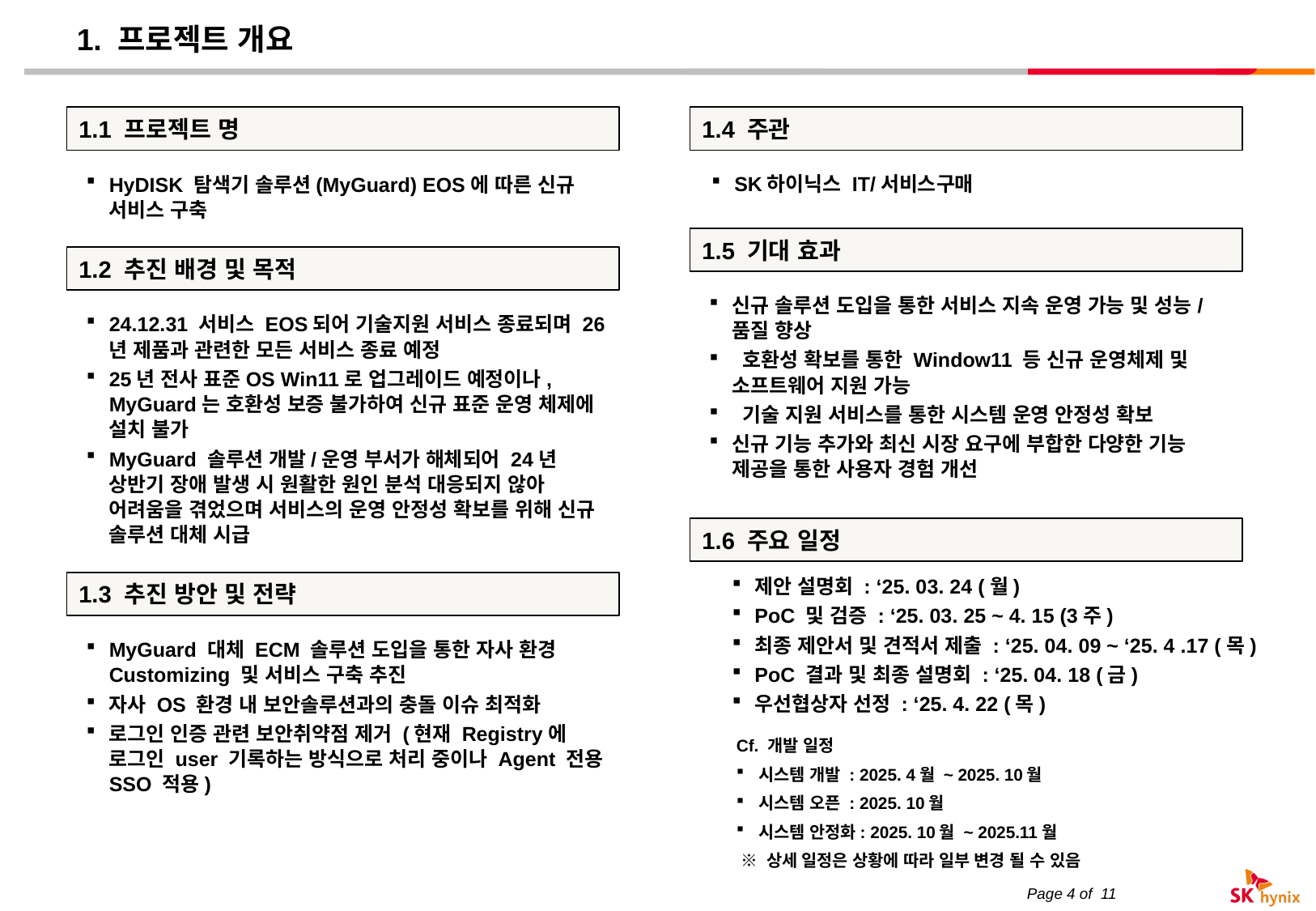

# 1. 프로젝트 개요
1.1 프로젝트 명
1.4 주관
HyDISK 탐색기 솔루션(MyGuard) EOS에 따른 신규 서비스 구축
SK하이닉스 IT/서비스구매
1.5 기대 효과
1.2 추진 배경 및 목적
신규 솔루션 도입을 통한 서비스 지속 운영 가능 및 성능/품질 향상
 호환성 확보를 통한 Window11 등 신규 운영체제 및 소프트웨어 지원 가능
 기술 지원 서비스를 통한 시스템 운영 안정성 확보
신규 기능 추가와 최신 시장 요구에 부합한 다양한 기능 제공을 통한 사용자 경험 개선
24.12.31 서비스 EOS되어 기술지원 서비스 종료되며 26년 제품과 관련한 모든 서비스 종료 예정
25년 전사 표준OS Win11로 업그레이드 예정이나, MyGuard는 호환성 보증 불가하여 신규 표준 운영 체제에 설치 불가
MyGuard 솔루션 개발/운영 부서가 해체되어 24년 상반기 장애 발생 시 원활한 원인 분석 대응되지 않아 어려움을 겪었으며 서비스의 운영 안정성 확보를 위해 신규 솔루션 대체 시급
1.6 주요 일정
제안 설명회 : ‘25. 03. 24 (월)
PoC 및 검증 : ‘25. 03. 25 ~ 4. 15 (3주)
최종 제안서 및 견적서 제출 : ‘25. 04. 09 ~ ‘25. 4 .17 (목)
PoC 결과 및 최종 설명회 : ‘25. 04. 18 (금)
우선협상자 선정 : ‘25. 4. 22 (목)
1.3 추진 방안 및 전략
MyGuard 대체 ECM 솔루션 도입을 통한 자사 환경 Customizing 및 서비스 구축 추진
자사 OS 환경 내 보안솔루션과의 충돌 이슈 최적화
로그인 인증 관련 보안취약점 제거 (현재 Registry에 로그인 user 기록하는 방식으로 처리 중이나 Agent 전용 SSO 적용)
Cf. 개발 일정
시스템 개발 : 2025. 4월 ~ 2025. 10월
시스템 오픈 : 2025. 10월
시스템 안정화: 2025. 10월 ~ 2025.11월
 ※ 상세 일정은 상황에 따라 일부 변경 될 수 있음